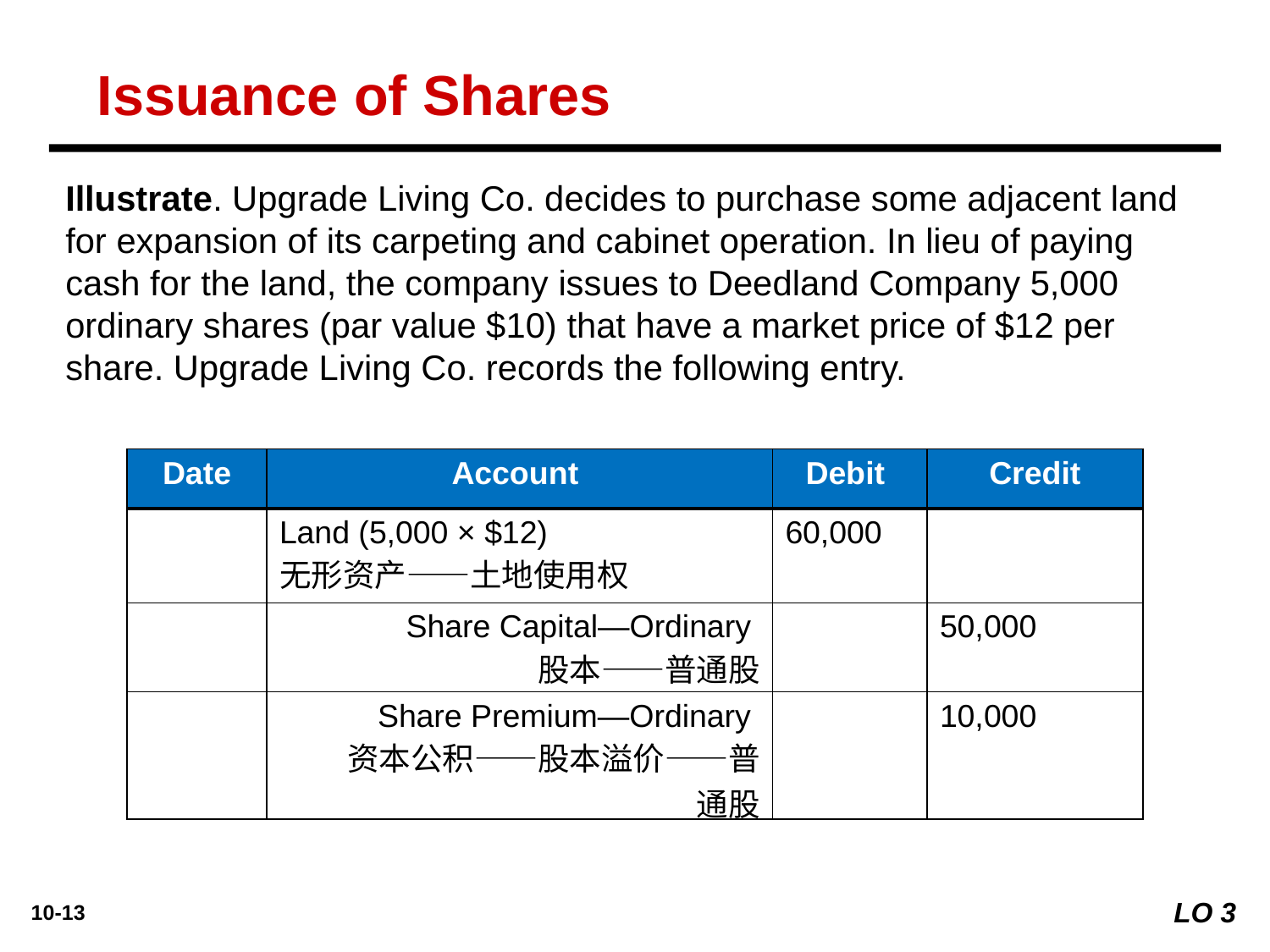

Issuance of Shares

Illustrate. Upgrade Living Co. decides to purchase some adjacent land for expansion of its carpeting and cabinet operation. In lieu of paying cash for the land, the company issues to Deedland Company 5,000 ordinary shares (par value $10) that have a market price of $12 per share. Upgrade Living Co. records the following entry.
| Date | Account | Debit | Credit |
| --- | --- | --- | --- |
|  | Land (5,000 × $12) 无形资产——土地使用权 | 60,000 |  |
|  | Share Capital—Ordinary 股本——普通股 |  | 50,000 |
|  | Share Premium—Ordinary 资本公积——股本溢价——普通股 |  | 10,000 |
LO 3